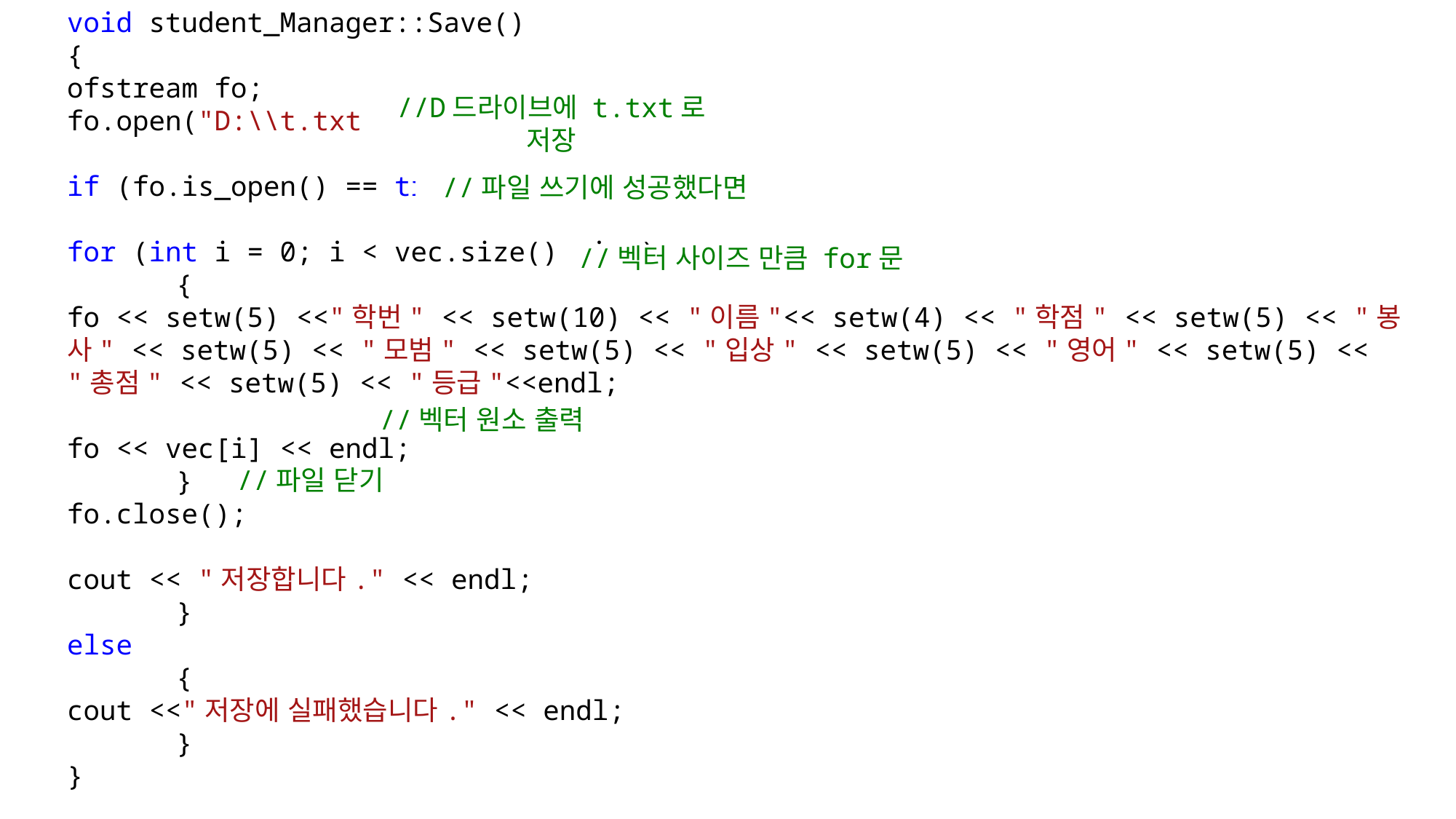

void student_Manager::Save()
{
ofstream fo;
fo.open("D:\\t.txt");

if (fo.is_open() == true)

for (int i = 0; i < vec.size(); i++)
	{
fo << setw(5) <<"학번" << setw(10) << "이름"<< setw(4) << "학점" << setw(5) << "봉사" << setw(5) << "모범" << setw(5) << "입상" << setw(5) << "영어" << setw(5) << "총점" << setw(5) << "등급"<<endl;

fo << vec[i] << endl;
	}
fo.close();

cout << "저장합니다." << endl;
	}
else
	{
cout <<"저장에 실패했습니다." << endl;
	}
}
//D드라이브에 t.txt로 저장
//파일 쓰기에 성공했다면
//벡터 사이즈 만큼 for문
//벡터 원소 출력
//파일 닫기